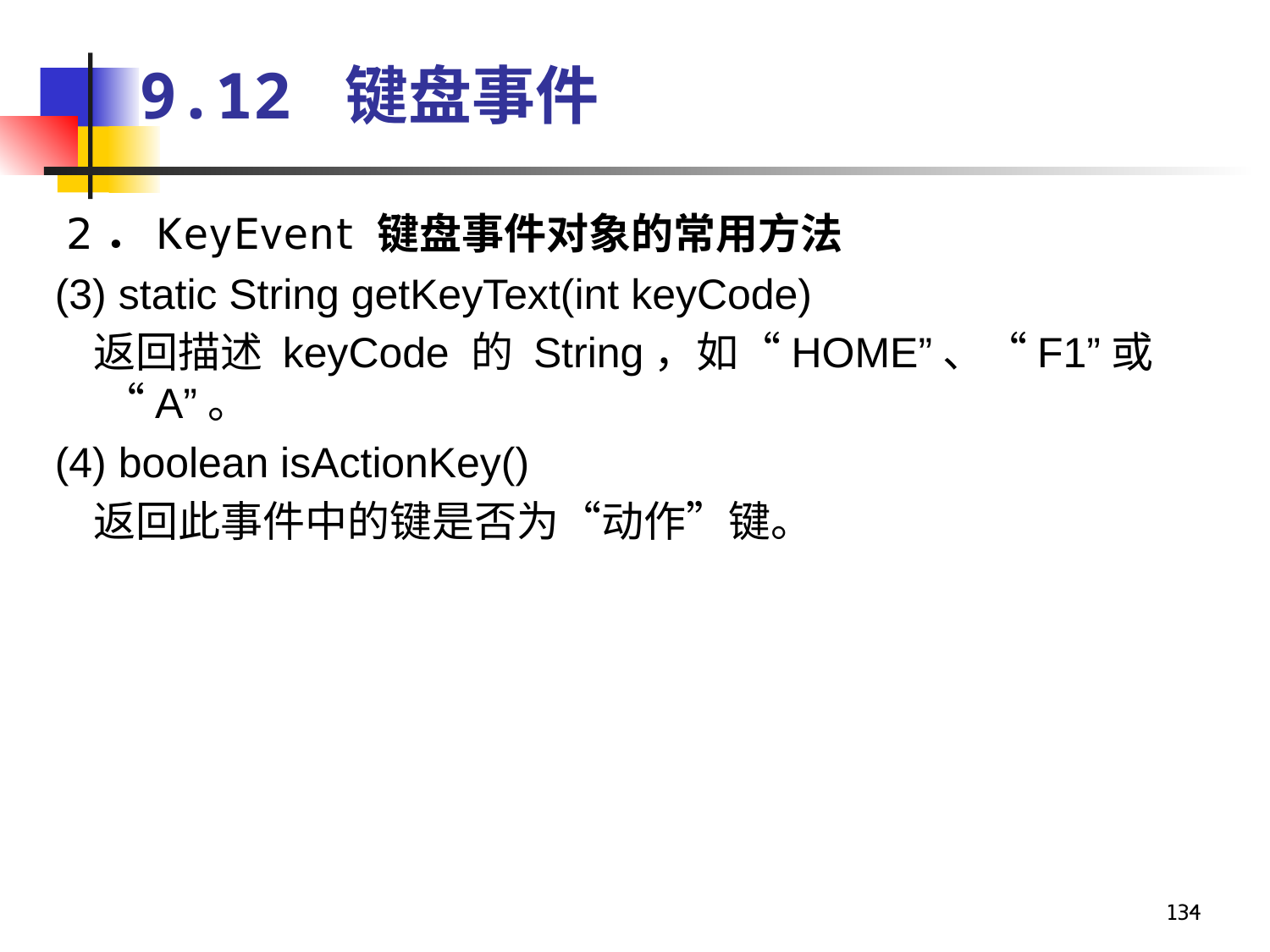

# 9.12 键盘事件
 2．KeyEvent 键盘事件对象的常用方法
(3) static String getKeyText(int keyCode)
   返回描述 keyCode 的 String，如“HOME”、“F1”或“A”。
(4) boolean isActionKey()
   返回此事件中的键是否为“动作”键。